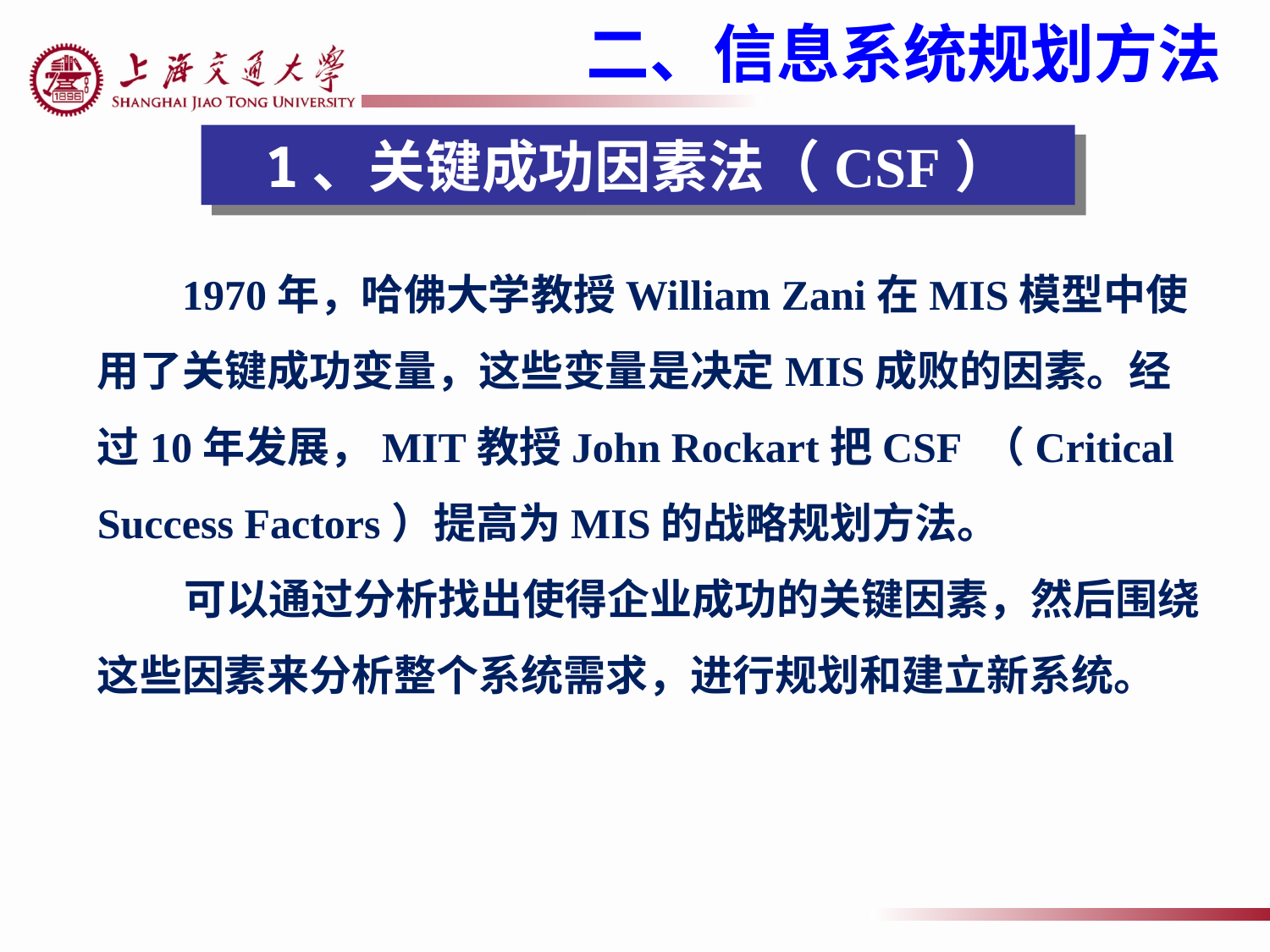

二、信息系统规划方法
1、关键成功因素法（CSF）
        1970年，哈佛大学教授William Zani在MIS模型中使用了关键成功变量，这些变量是决定MIS成败的因素。经过10年发展，MIT教授John Rockart把CSF （Critical Success Factors）提高为MIS的战略规划方法。
        可以通过分析找出使得企业成功的关键因素，然后围绕这些因素来分析整个系统需求，进行规划和建立新系统。